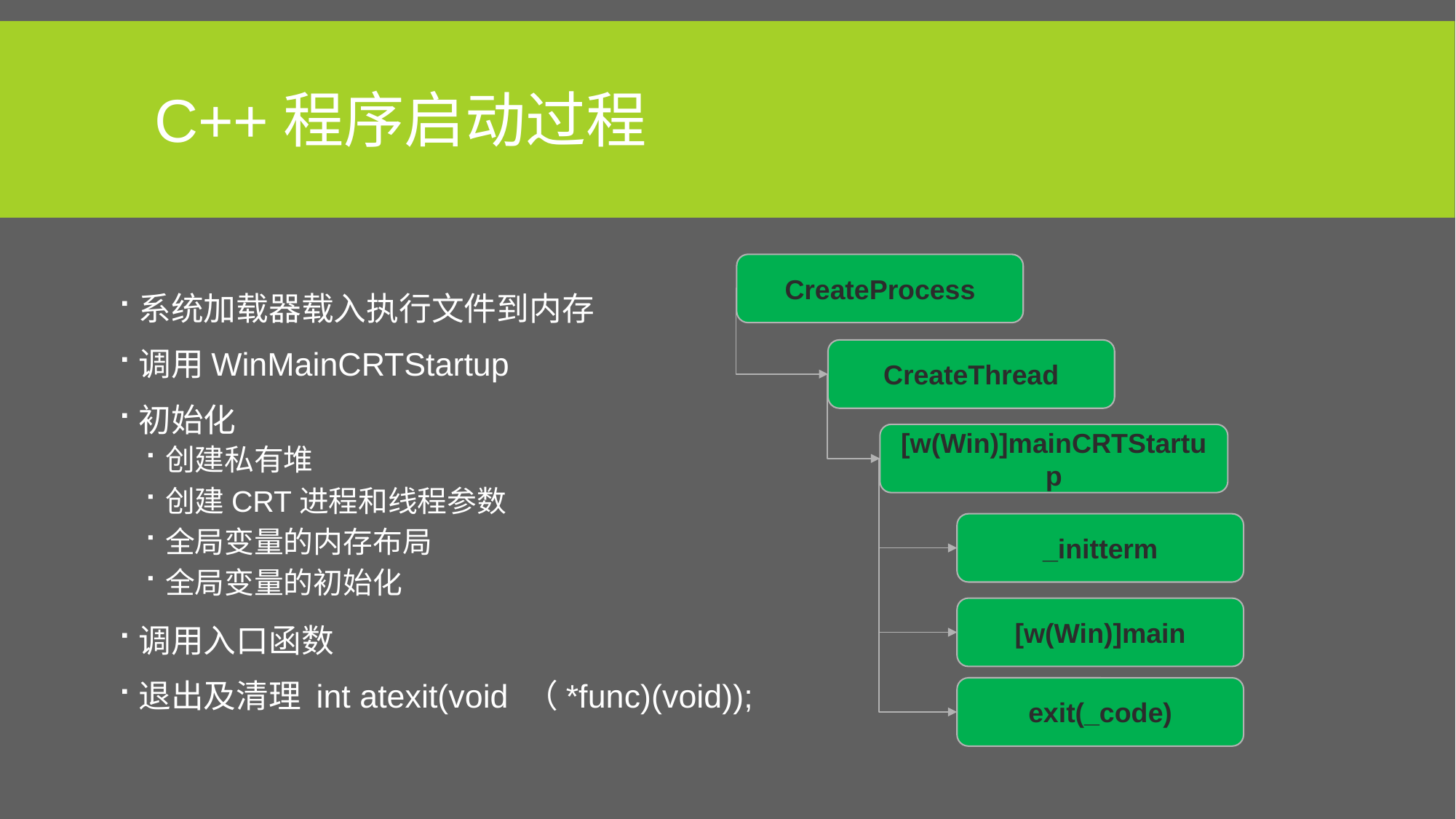

# C++程序启动过程
CreateProcess
系统加载器载入执行文件到内存
调用WinMainCRTStartup
初始化
创建私有堆
创建CRT进程和线程参数
全局变量的内存布局
全局变量的初始化
调用入口函数
退出及清理 int atexit(void （*func)(void));
CreateThread
[w(Win)]mainCRTStartup
_initterm
[w(Win)]main
exit(_code)